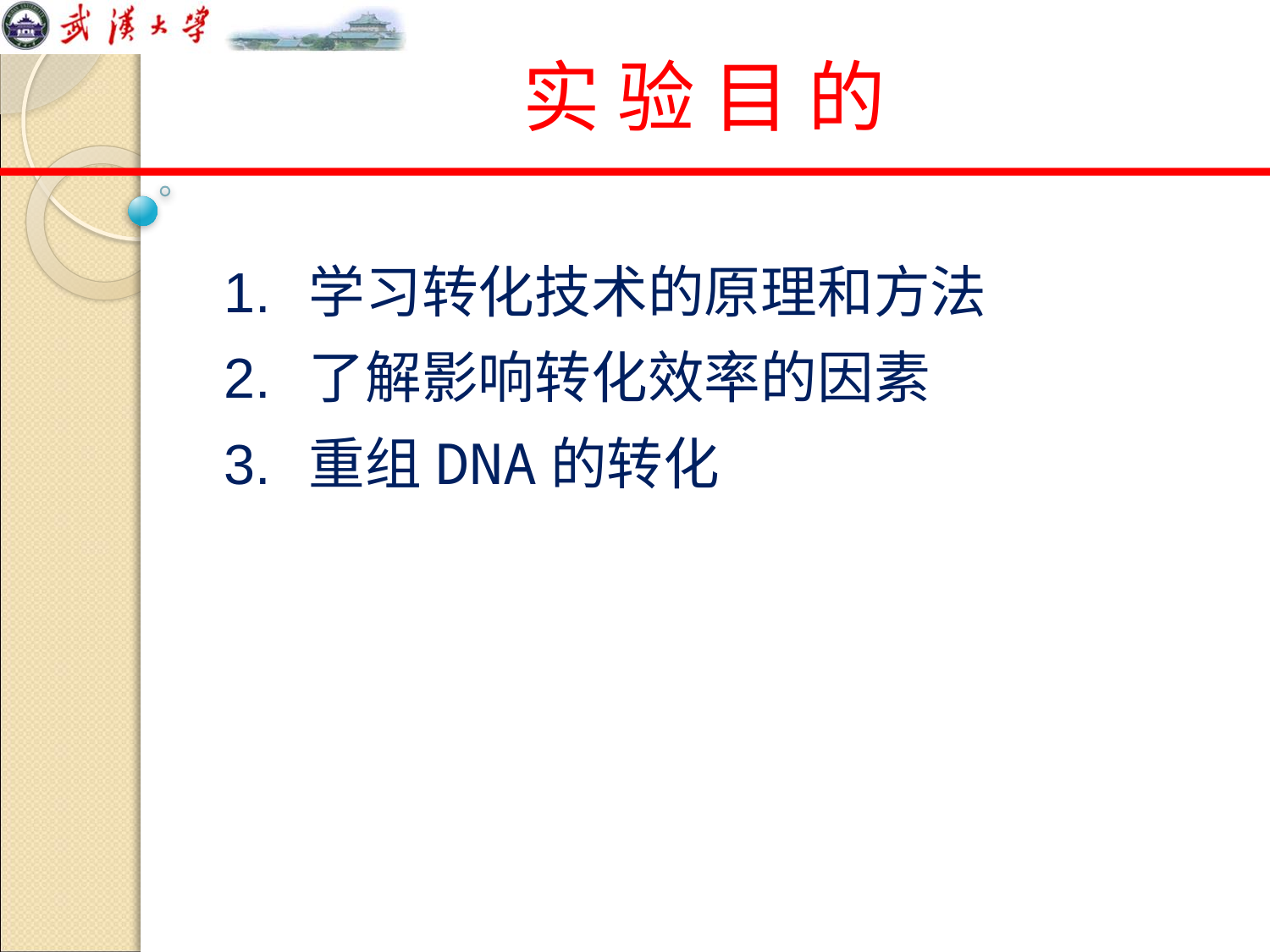

实 验 目 的

学习转化技术的原理和方法
了解影响转化效率的因素
重组DNA的转化